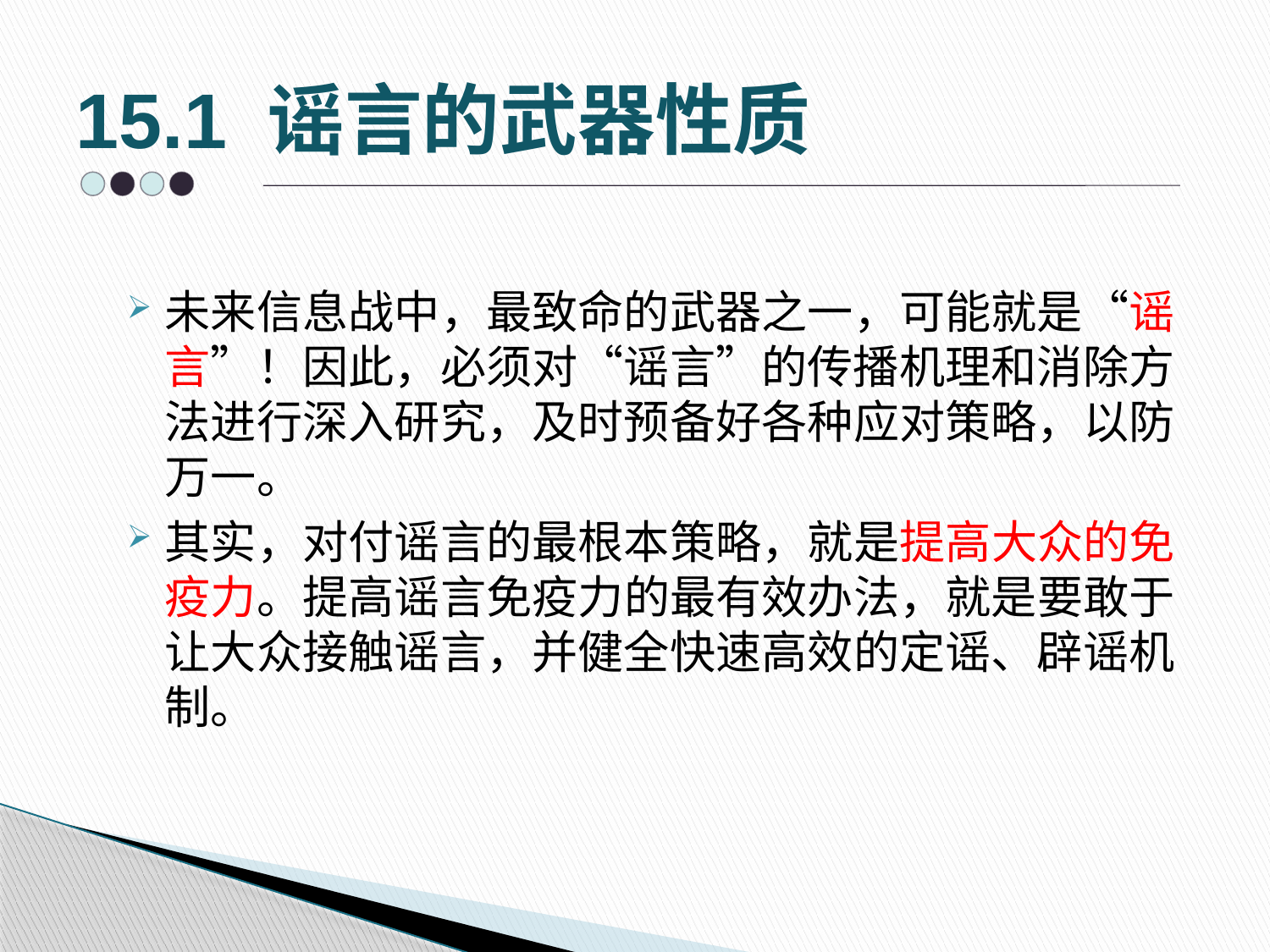

# 15.1 谣言的武器性质

未来信息战中，最致命的武器之一，可能就是“谣言”！因此，必须对“谣言”的传播机理和消除方法进行深入研究，及时预备好各种应对策略，以防万一。
其实，对付谣言的最根本策略，就是提高大众的免疫力。提高谣言免疫力的最有效办法，就是要敢于让大众接触谣言，并健全快速高效的定谣、辟谣机制。